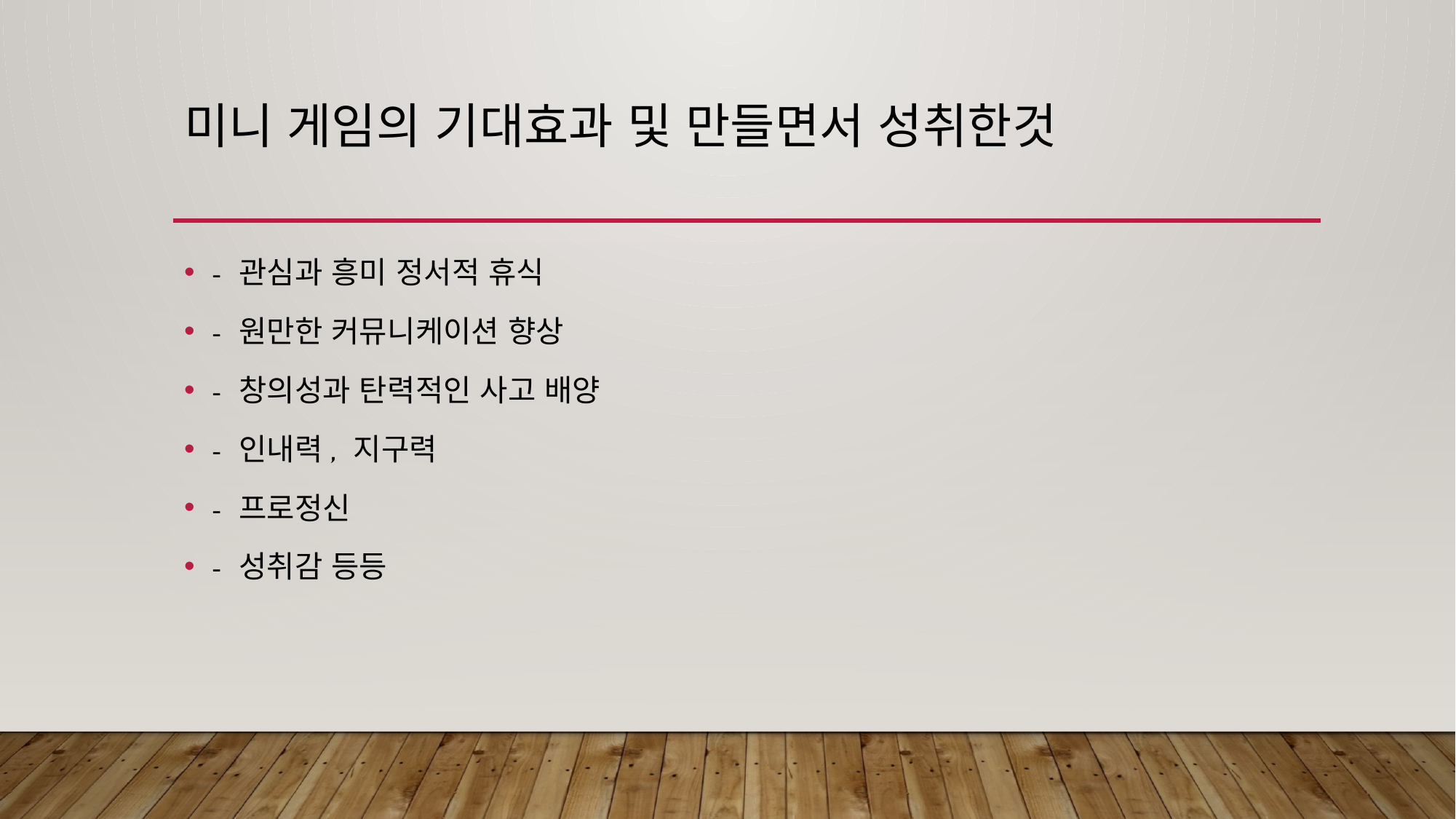

# 미니 게임의 기대효과 및 만들면서 성취한것
- 관심과 흥미 정서적 휴식
- 원만한 커뮤니케이션 향상
- 창의성과 탄력적인 사고 배양
- 인내력, 지구력
- 프로정신
- 성취감 등등